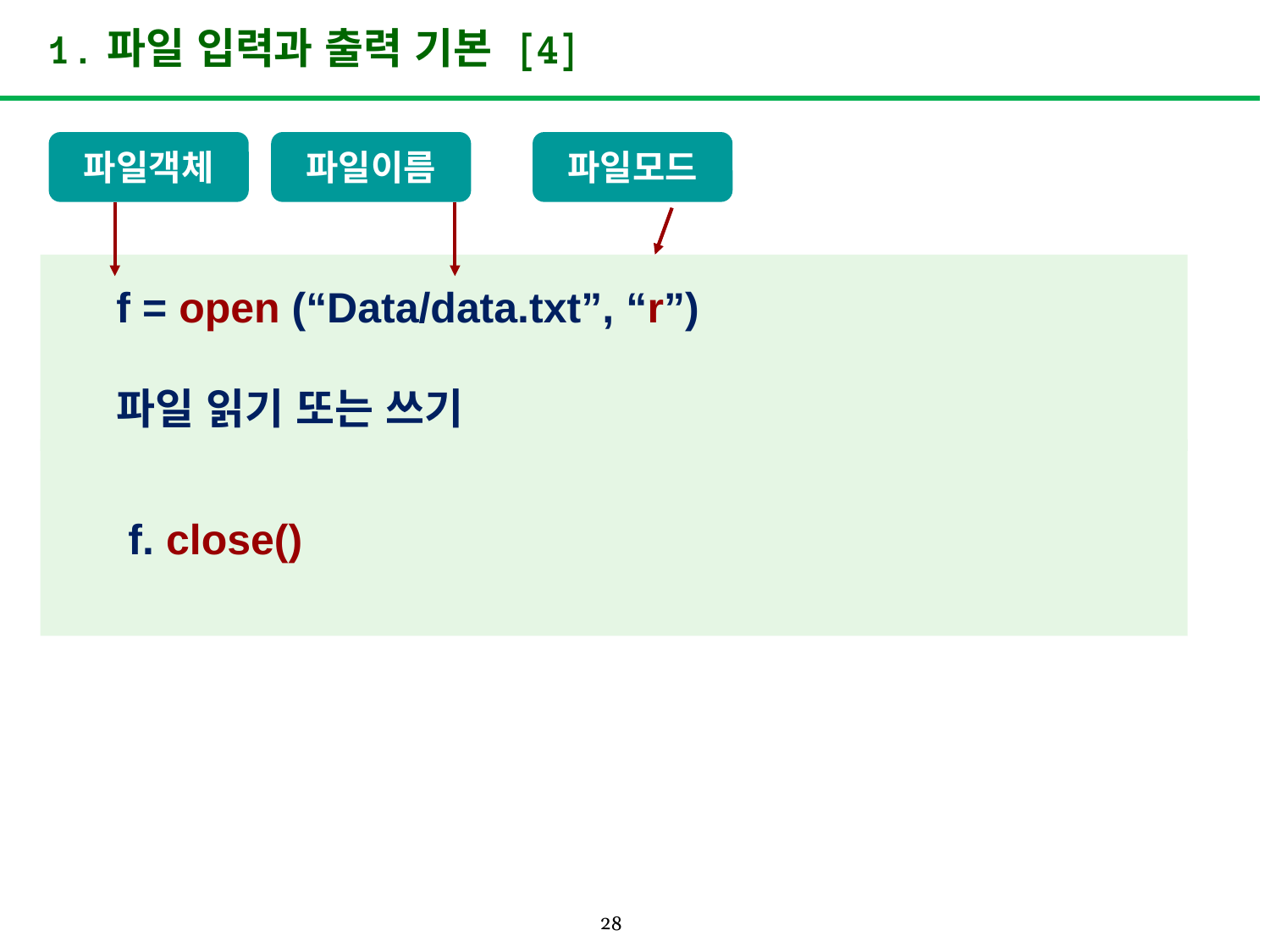

# 1.파일 입력과 출력 기본 [4]

파일객체
파일이름
파일모드

f = open (“Data/data.txt”, “r”)

파일 읽기 또는 쓰기

 f. close()
28